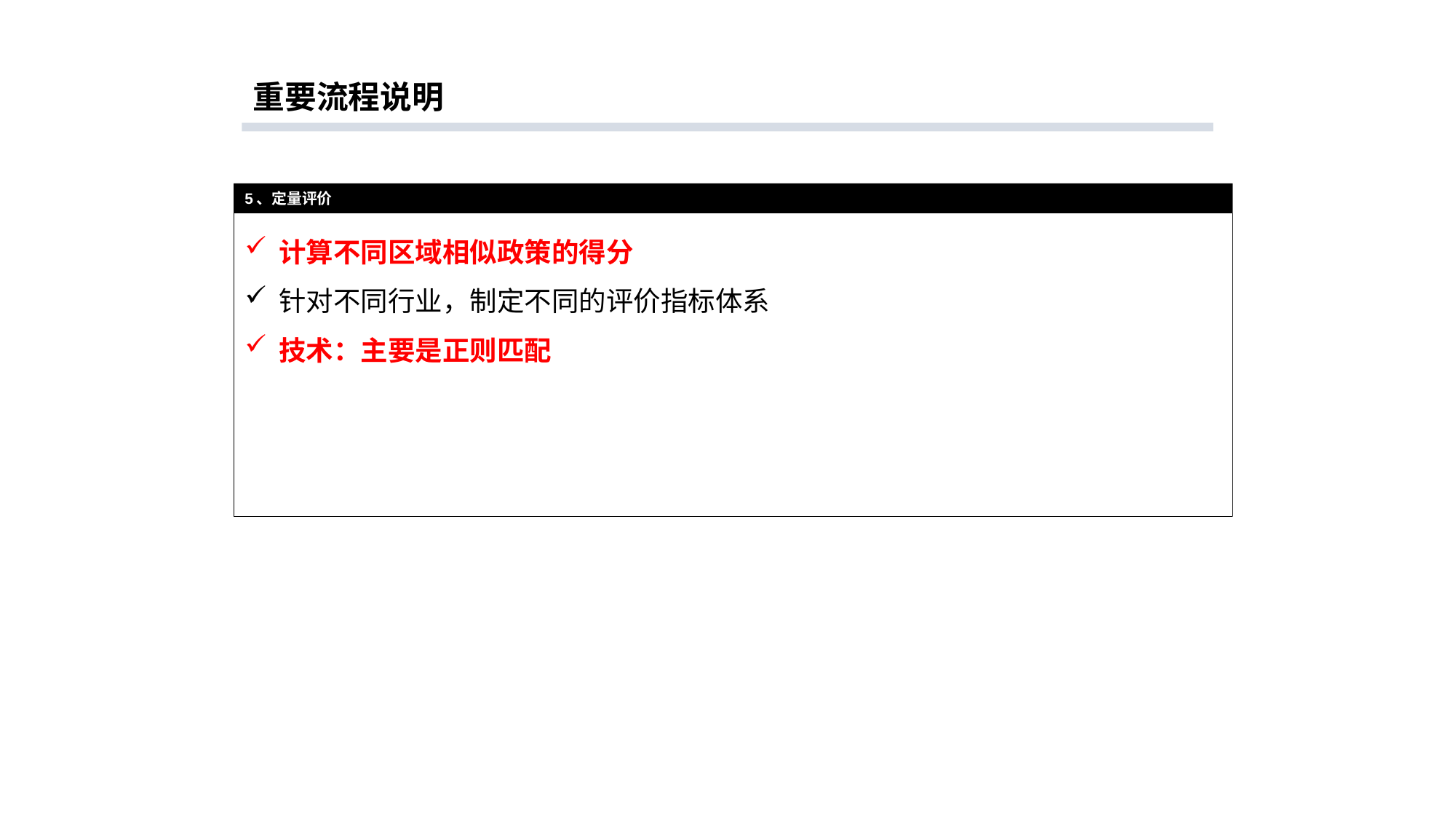

重要流程说明

5、定量评价
计算不同区域相似政策的得分
针对不同行业，制定不同的评价指标体系
技术：主要是正则匹配